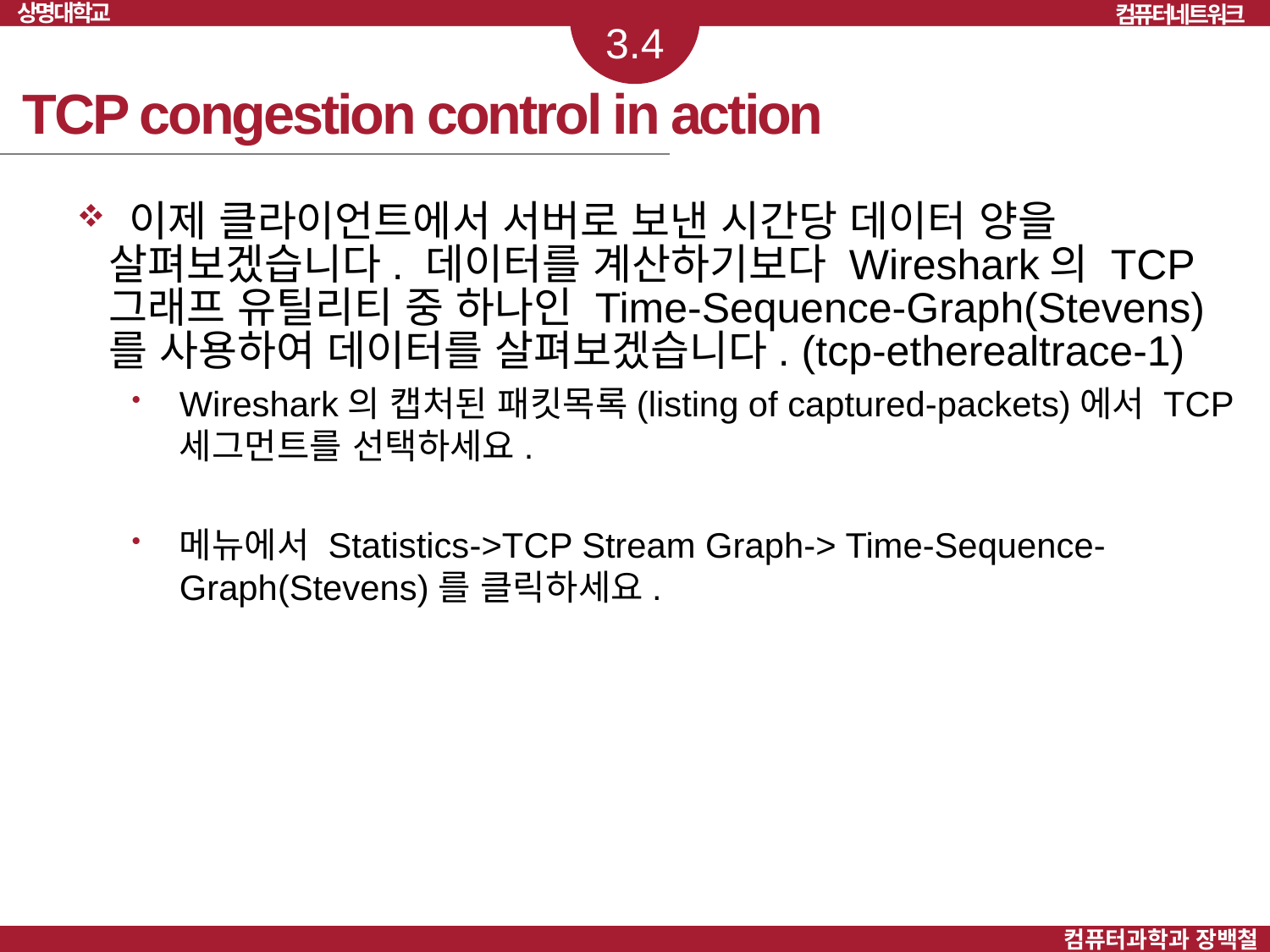

상명대학교
컴퓨터네트워크
3.4

TCP congestion control in action
 이제 클라이언트에서 서버로 보낸 시간당 데이터 양을 살펴보겠습니다. 데이터를 계산하기보다 Wireshark의 TCP 그래프 유틸리티 중 하나인 Time-Sequence-Graph(Stevens)를 사용하여 데이터를 살펴보겠습니다. (tcp-etherealtrace-1)
Wireshark의 캡처된 패킷목록(listing of captured-packets)에서 TCP세그먼트를 선택하세요.

메뉴에서 Statistics->TCP Stream Graph-> Time-Sequence-Graph(Stevens)를 클릭하세요.

컴퓨터과학과 장백철